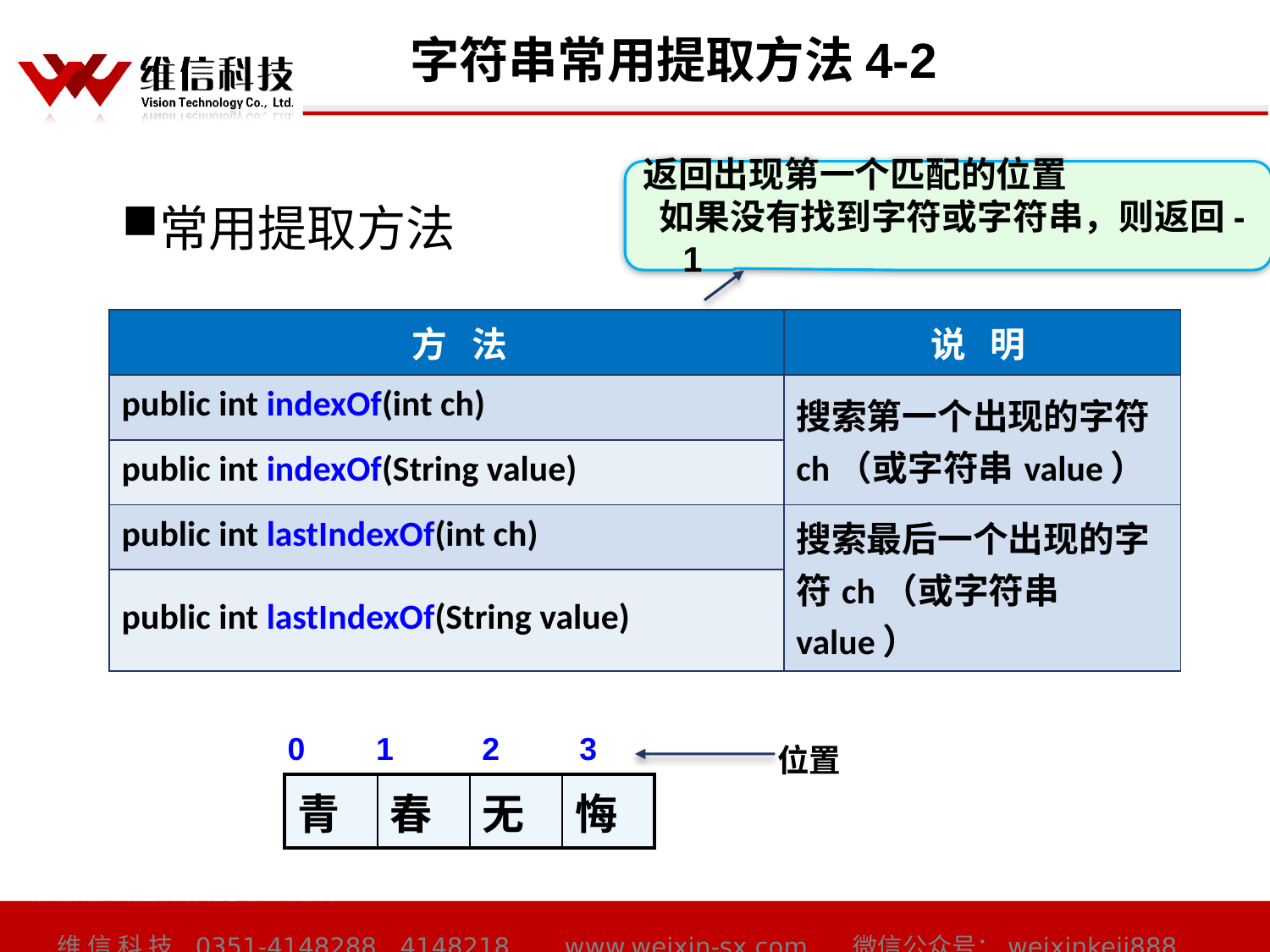

# 字符串常用提取方法4-2

常用提取方法
返回出现第一个匹配的位置
 如果没有找到字符或字符串，则返回-1
| 方 法 | 说 明 |
| --- | --- |
| public int indexOf(int ch) | 搜索第一个出现的字符ch（或字符串value） |
| public int indexOf(String value) |  |
| public int lastIndexOf(int ch) | 搜索最后一个出现的字符ch（或字符串value） |
| public int lastIndexOf(String value) |  |
0        1          2         3
位置

| 青 | 春 | 无 | 悔 |
| --- | --- | --- | --- |